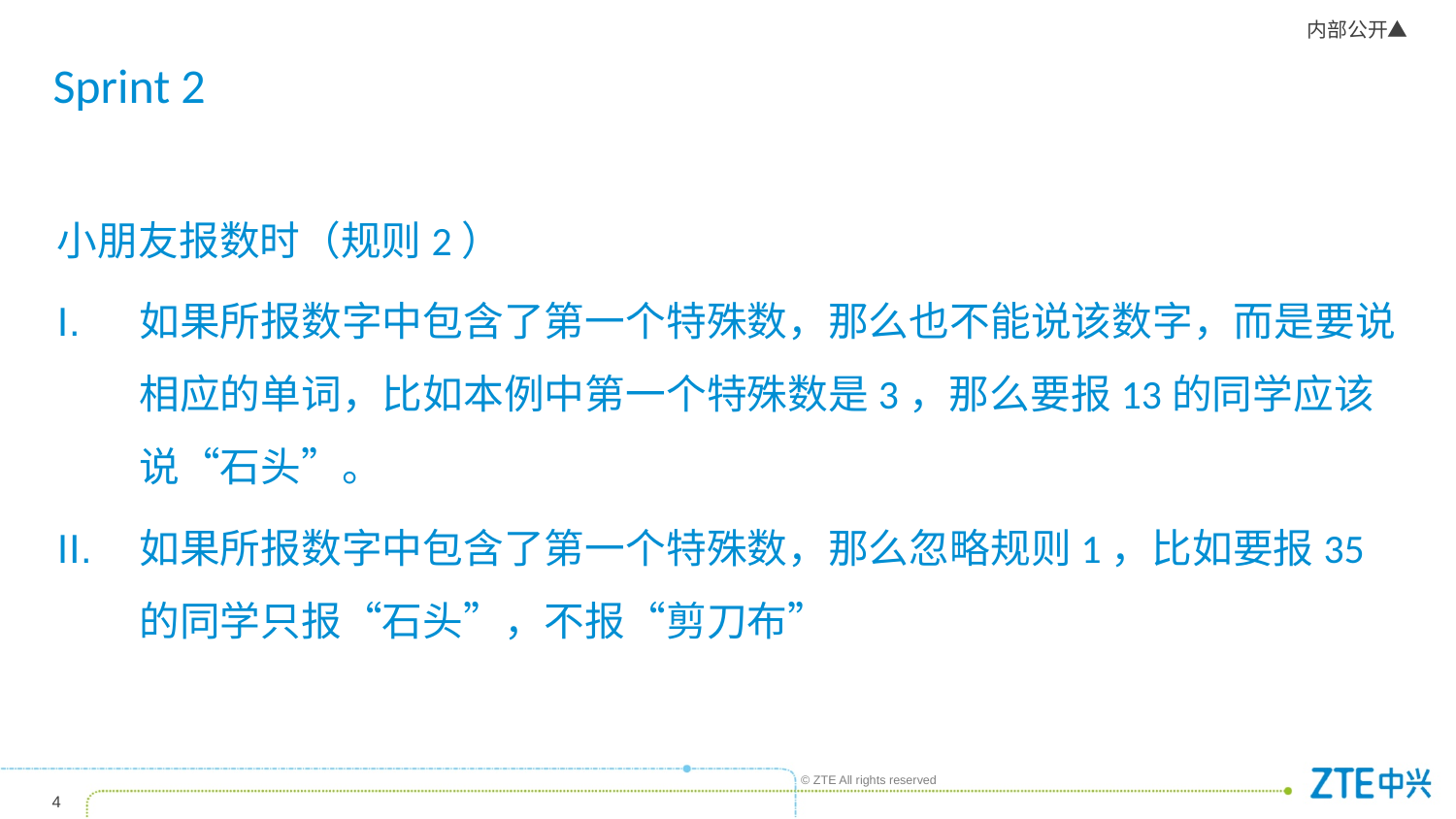

# Sprint 2
小朋友报数时（规则2）
如果所报数字中包含了第一个特殊数，那么也不能说该数字，而是要说相应的单词，比如本例中第一个特殊数是3，那么要报13的同学应该说“石头”。
如果所报数字中包含了第一个特殊数，那么忽略规则1，比如要报35的同学只报“石头”，不报“剪刀布”